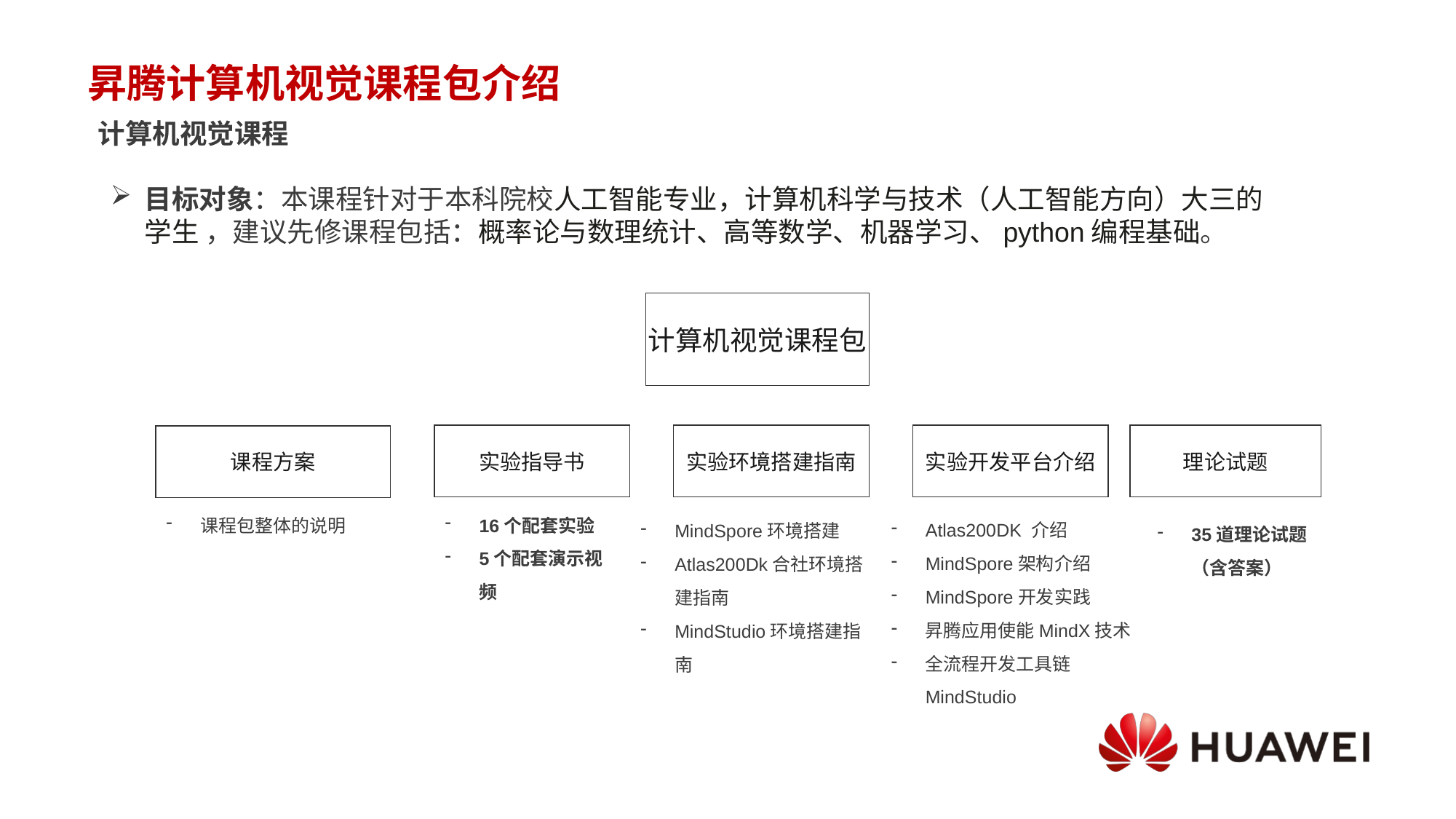

# 昇腾计算机视觉课程包介绍
计算机视觉课程
目标对象：本课程针对于本科院校人工智能专业，计算机科学与技术（人工智能方向）大三的学生 ，建议先修课程包括：概率论与数理统计、高等数学、机器学习、python编程基础。
计算机视觉课程包
实验指导书
实验环境搭建指南
实验开发平台介绍
课程方案
课程包整体的说明
16个配套实验
5个配套演示视频
Atlas200DK 介绍
MindSpore架构介绍
MindSpore开发实践
昇腾应用使能MindX技术
全流程开发工具链MindStudio
MindSpore环境搭建
Atlas200Dk合社环境搭建指南
MindStudio环境搭建指南
理论试题
35道理论试题（含答案）